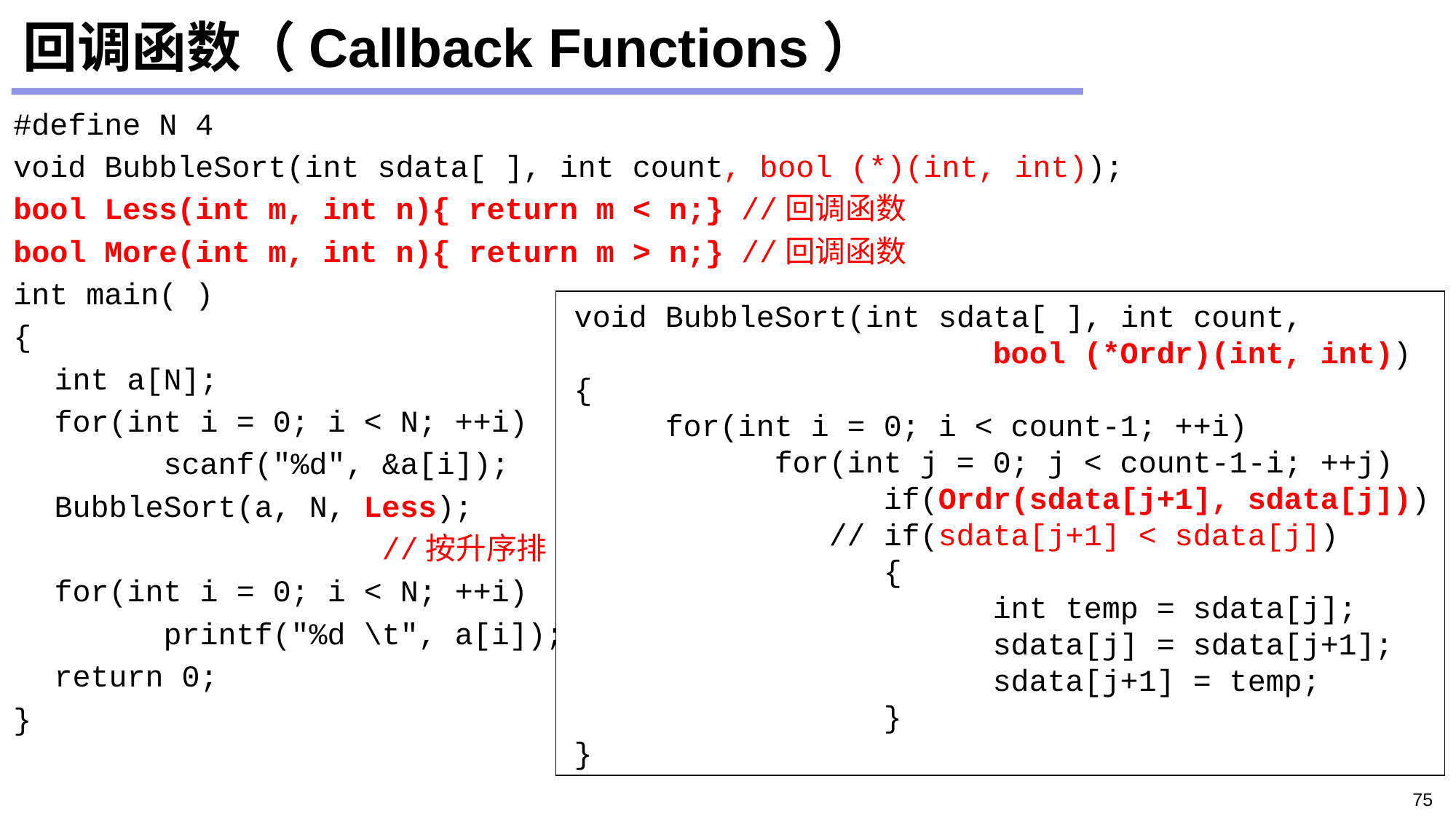

# 回调函数（Callback Functions）
#define N 4
void BubbleSort(int sdata[ ], int count, bool (*)(int, int));
bool Less(int m, int n){ return m < n;} //回调函数
bool More(int m, int n){ return m > n;} //回调函数
int main( )
{
	int a[N];
	for(int i = 0; i < N; ++i)
		scanf("%d", &a[i]);
	BubbleSort(a, N, Less);
				//按升序排
	for(int i = 0; i < N; ++i)
		printf("%d \t", a[i]);
	return 0;
}
 void BubbleSort(int sdata[ ], int count,
				bool (*Ordr)(int, int))
 {
	for(int i = 0; i < count-1; ++i)
		for(int j = 0; j < count-1-i; ++j)
			if(Ordr(sdata[j+1], sdata[j]))
		   // if(sdata[j+1] < sdata[j])
			{
				int temp = sdata[j];
				sdata[j] = sdata[j+1];
				sdata[j+1] = temp;
			}
 }
75